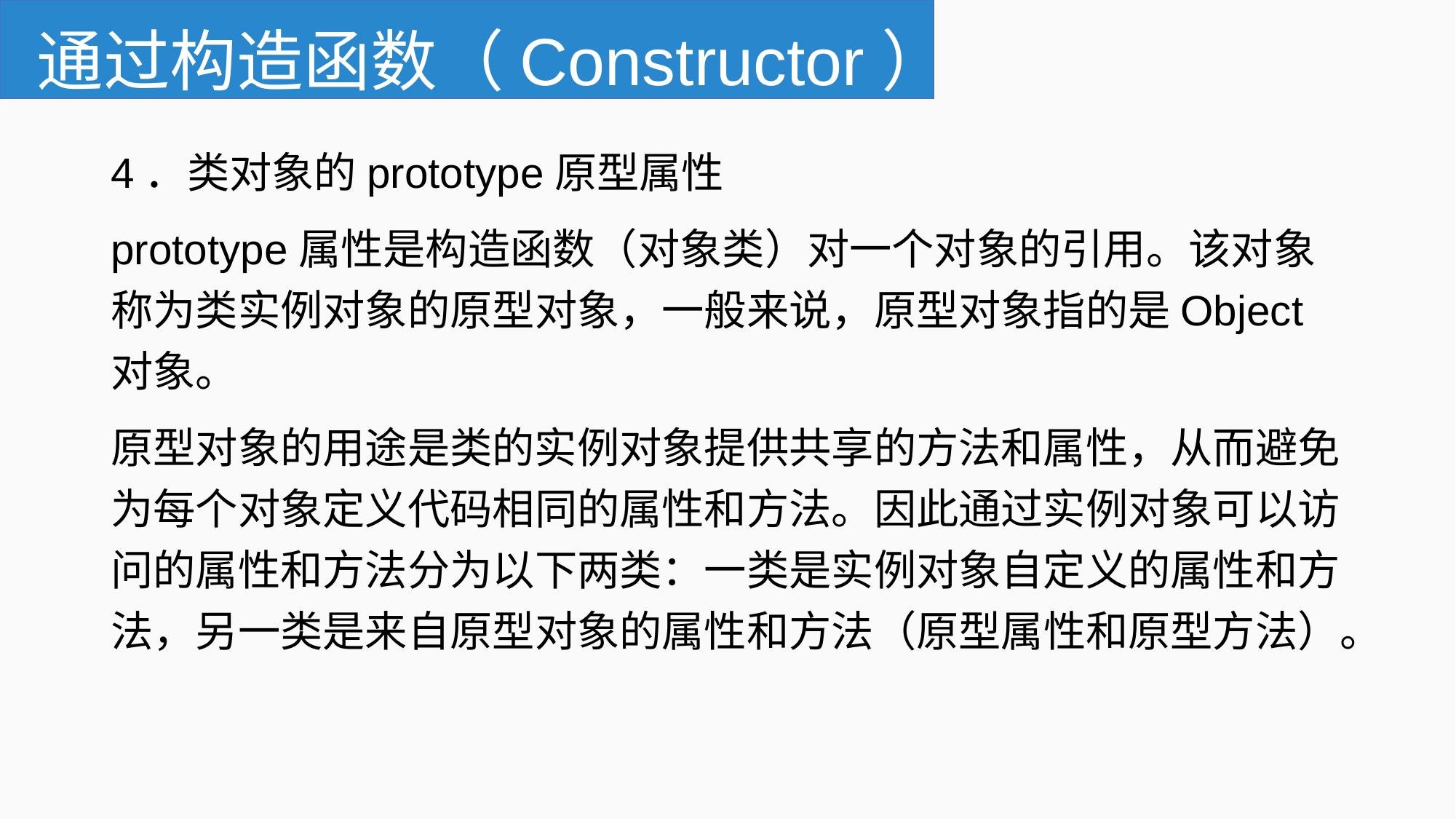

# 通过构造函数（Constructor）
4．类对象的prototype原型属性
prototype属性是构造函数（对象类）对一个对象的引用。该对象称为类实例对象的原型对象，一般来说，原型对象指的是Object对象。
原型对象的用途是类的实例对象提供共享的方法和属性，从而避免为每个对象定义代码相同的属性和方法。因此通过实例对象可以访问的属性和方法分为以下两类：一类是实例对象自定义的属性和方法，另一类是来自原型对象的属性和方法（原型属性和原型方法）。